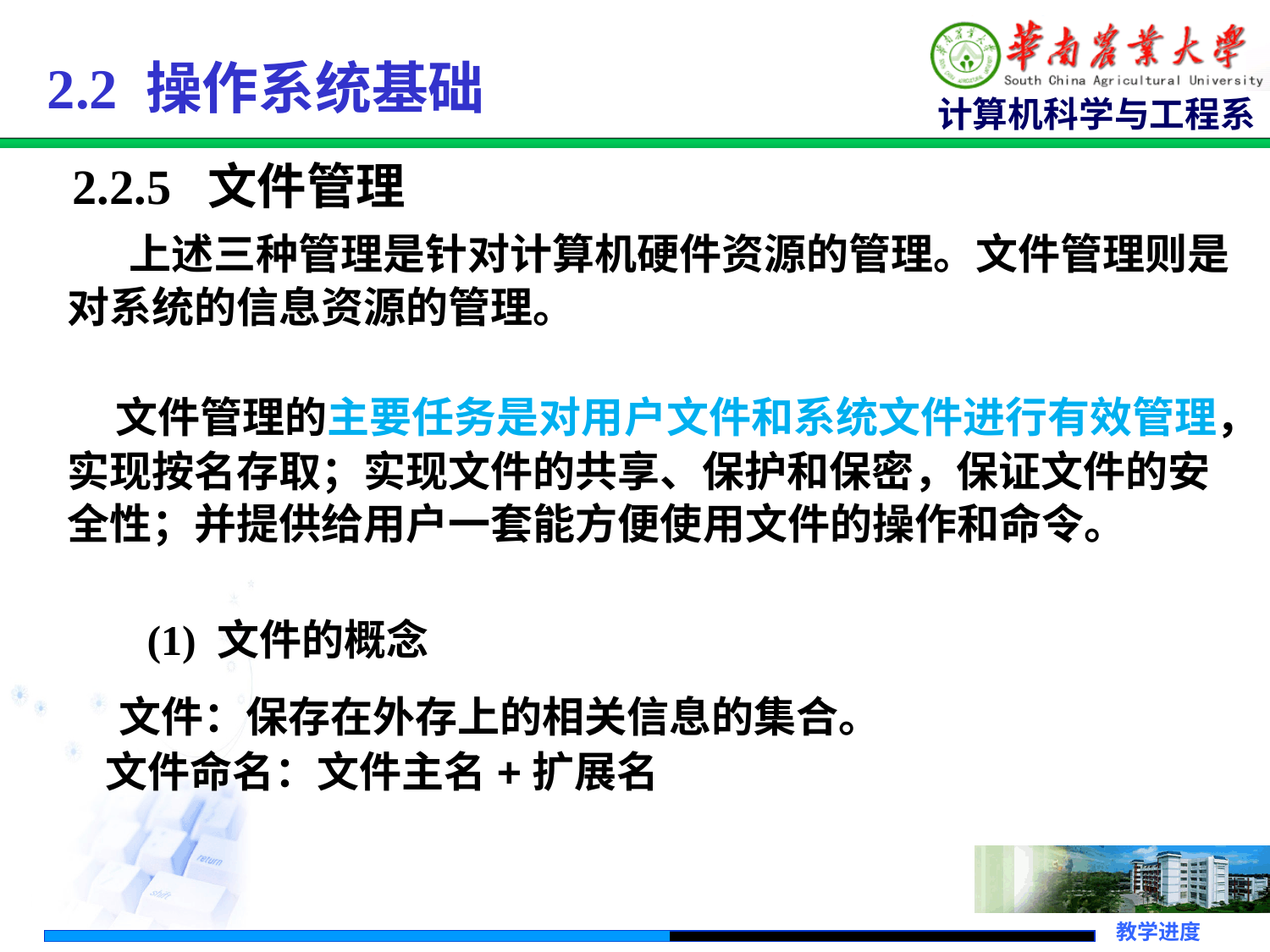

2.2 操作系统基础
2.2.5  文件管理
　  上述三种管理是针对计算机硬件资源的管理。文件管理则是对系统的信息资源的管理。

    文件管理的主要任务是对用户文件和系统文件进行有效管理，实现按名存取；实现文件的共享、保护和保密，保证文件的安全性；并提供给用户一套能方便使用文件的操作和命令。
    (1) 文件的概念
　  文件：保存在外存上的相关信息的集合。
    文件命名：文件主名+扩展名